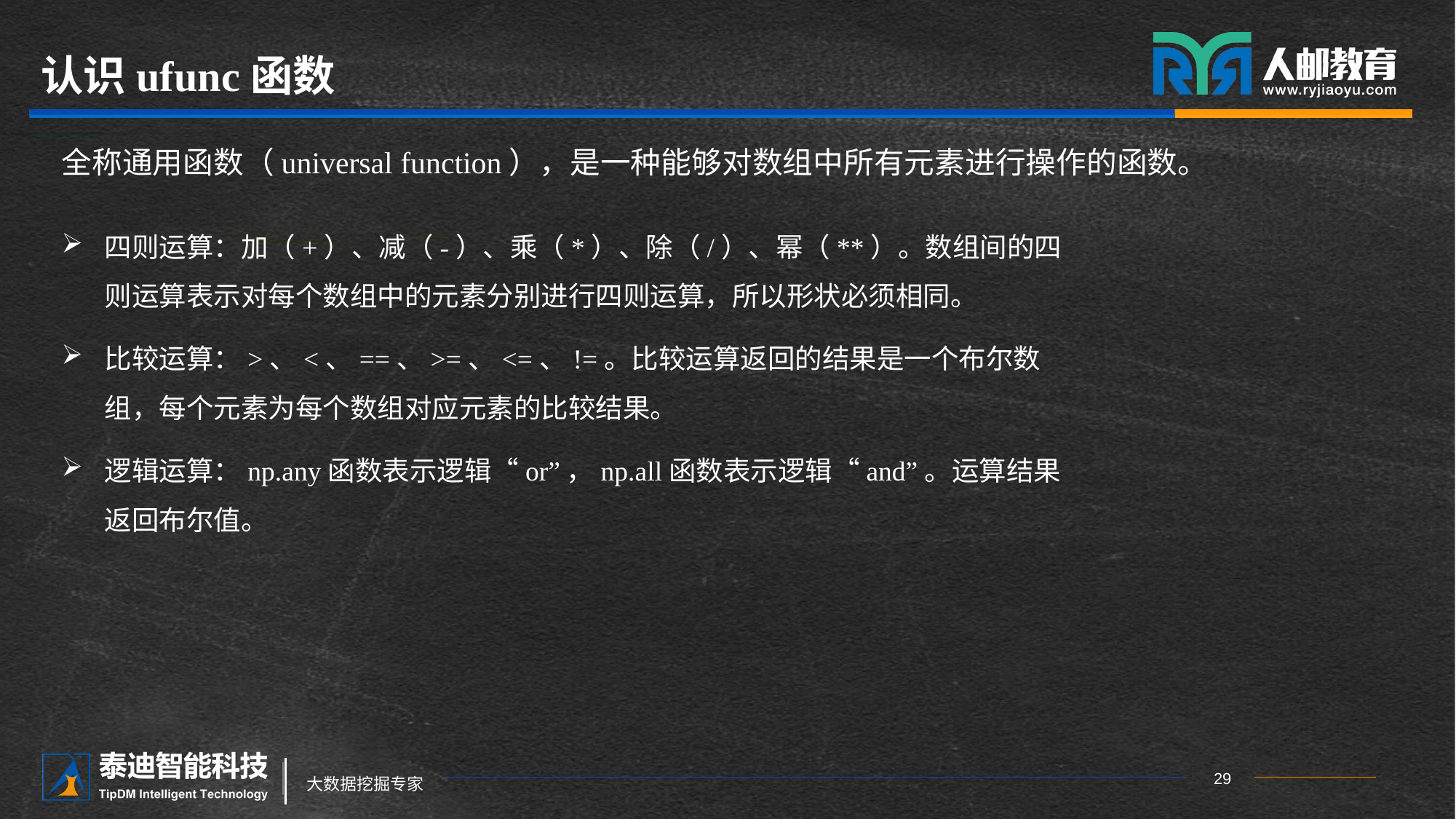

# 认识ufunc函数
全称通用函数（universal function），是一种能够对数组中所有元素进行操作的函数。
四则运算：加（+）、减（-）、乘（*）、除（/）、幂（**）。数组间的四则运算表示对每个数组中的元素分别进行四则运算，所以形状必须相同。
比较运算：>、<、==、>=、<=、!=。比较运算返回的结果是一个布尔数组，每个元素为每个数组对应元素的比较结果。
逻辑运算：np.any函数表示逻辑“or”，np.all函数表示逻辑“and”。运算结果返回布尔值。